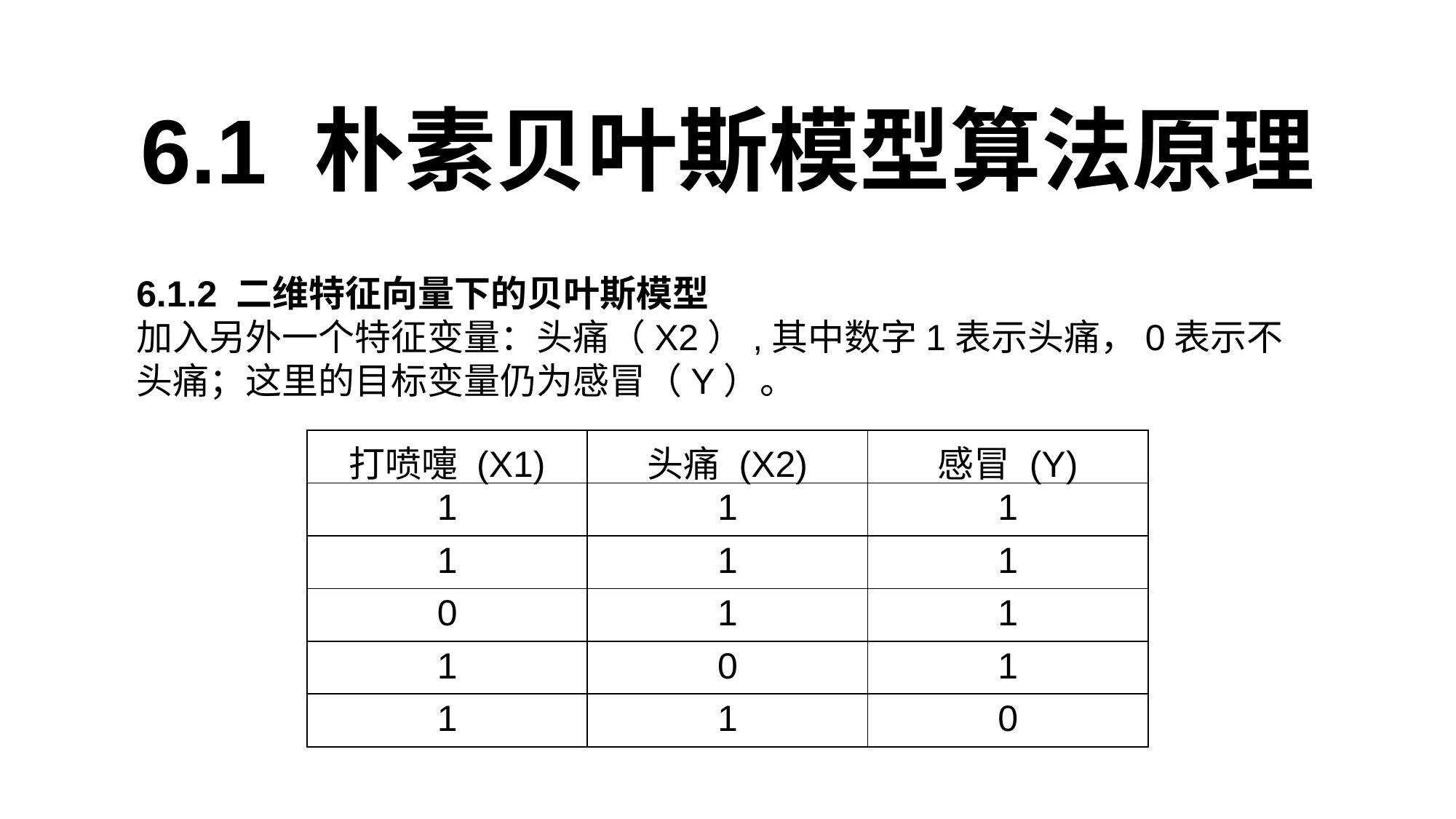

6.1 朴素贝叶斯模型算法原理
6.1.2 二维特征向量下的贝叶斯模型
加入另外一个特征变量：头痛（X2）,其中数字1表示头痛，0表示不头痛；这里的目标变量仍为感冒（Y）。
| 打喷嚏 (X1) | 头痛 (X2) | 感冒 (Y) |
| --- | --- | --- |
| 1 | 1 | 1 |
| 1 | 1 | 1 |
| 0 | 1 | 1 |
| 1 | 0 | 1 |
| 1 | 1 | 0 |